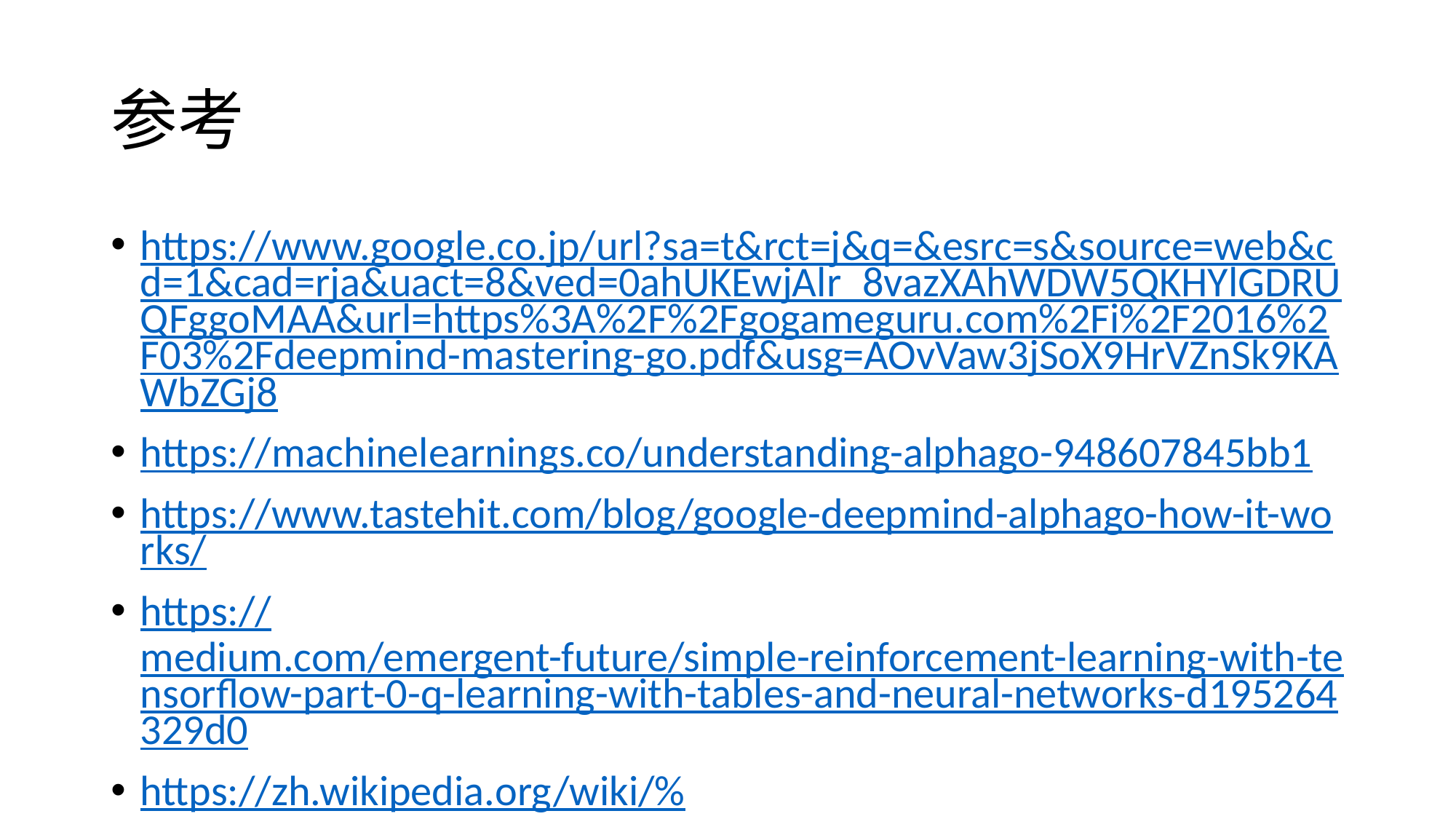

# 参考
https://www.google.co.jp/url?sa=t&rct=j&q=&esrc=s&source=web&cd=1&cad=rja&uact=8&ved=0ahUKEwjAlr_8vazXAhWDW5QKHYlGDRUQFggoMAA&url=https%3A%2F%2Fgogameguru.com%2Fi%2F2016%2F03%2Fdeepmind-mastering-go.pdf&usg=AOvVaw3jSoX9HrVZnSk9KAWbZGj8
https://machinelearnings.co/understanding-alphago-948607845bb1
https://www.tastehit.com/blog/google-deepmind-alphago-how-it-works/
https://medium.com/emergent-future/simple-reinforcement-learning-with-tensorflow-part-0-q-learning-with-tables-and-neural-networks-d195264329d0
https://zh.wikipedia.org/wiki/%E5%BC%BA%E5%8C%96%E5%AD%A6%E4%B9%A0
https://www.tastehit.com/blog/google-deepmind-alphago-how-it-works/